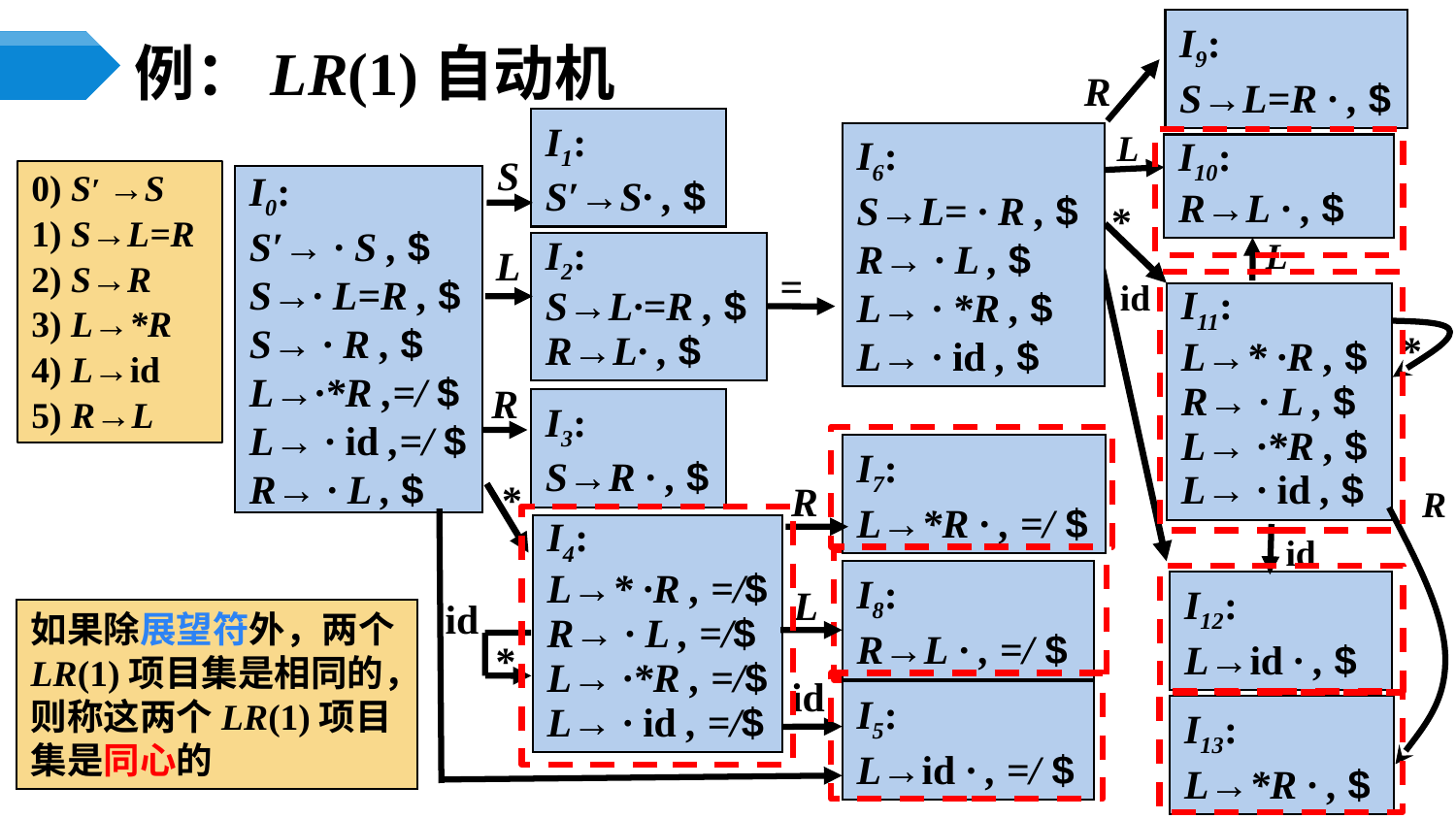

I9:
S→L=R · , $
R

I1:
S′→S· , $
L
I6:
S→L= · R , $
R→ · L , $
L→ · *R , $
L→ · id , $
I10:
R→L · , $
S
I0:
S′→ · S , $
S→· L=R , $
S→ · R , $
L→·*R ,=/ $
L→ · id ,=/ $
R→ · L , $

*

L
I2:
S→L·=R , $
R→L· , $
L

=
id

I11:
L→* ·R , $
R→ · L , $
L→ ·*R , $
L→ · id , $

*

R
I3:
S→R · , $

I7:
L→*R · , =/ $
*
R
R

I4:
L→* ·R , =/$
R→ · L , =/$
L→ ·*R , =/$
L→ · id , =/$
id

I8:
R→L · , =/ $
I12:
L→id · , $
L
id
*

id
I5:
L→id · , =/ $
I13:
L→*R · , $

# 例：LR(1)自动机

0) S′ →S
1) S→L=R
2) S→R
3) L→*R
4) L→id
5) R→L

如果除展望符外，两个LR(1)项目集是相同的，则称这两个LR(1)项目集是同心的